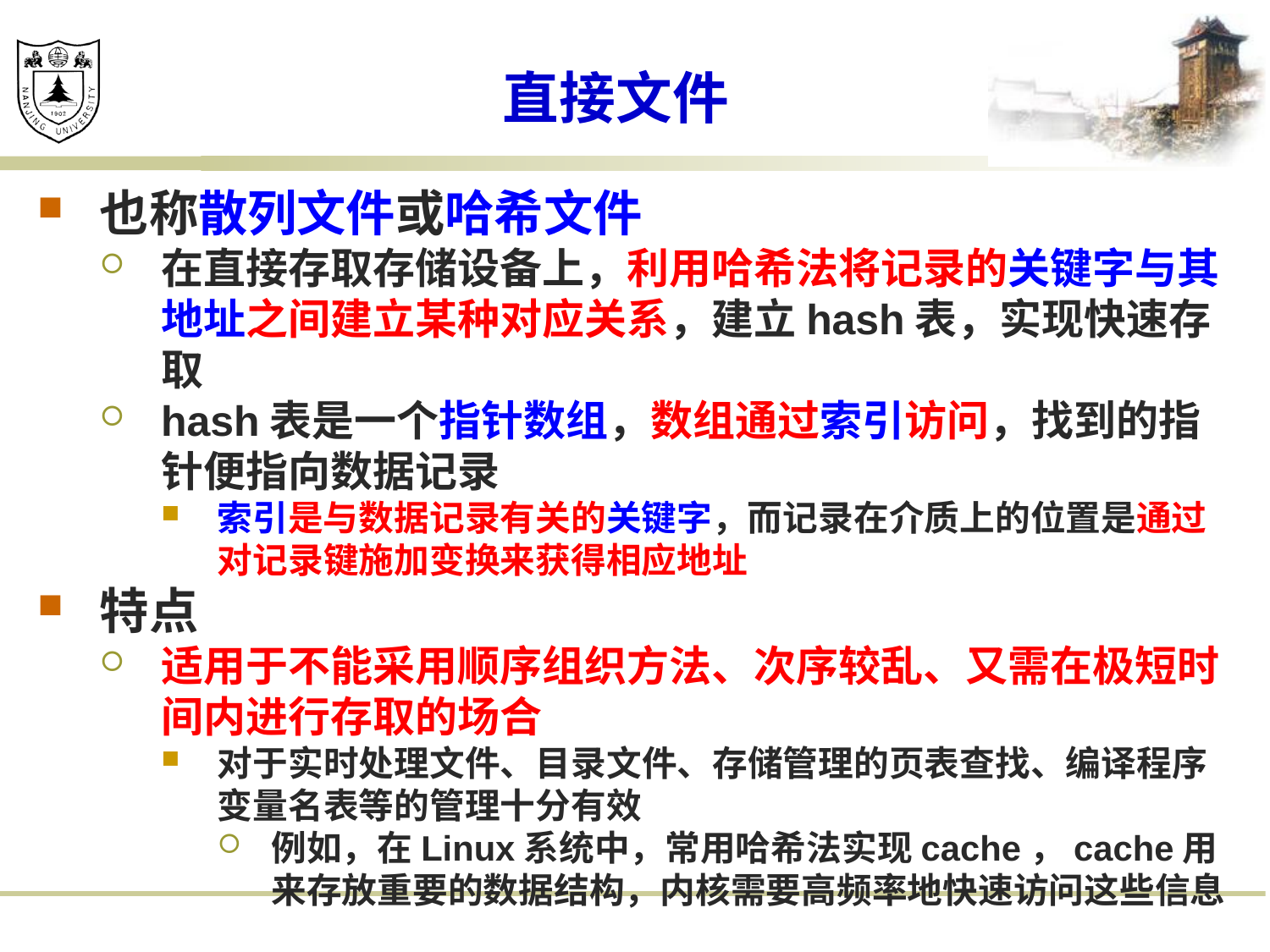

# 直接文件
也称散列文件或哈希文件
在直接存取存储设备上，利用哈希法将记录的关键字与其地址之间建立某种对应关系，建立hash表，实现快速存取
hash表是一个指针数组，数组通过索引访问，找到的指针便指向数据记录
索引是与数据记录有关的关键字，而记录在介质上的位置是通过对记录键施加变换来获得相应地址
特点
适用于不能采用顺序组织方法、次序较乱、又需在极短时间内进行存取的场合
对于实时处理文件、目录文件、存储管理的页表查找、编译程序变量名表等的管理十分有效
例如，在Linux系统中，常用哈希法实现cache，cache用来存放重要的数据结构，内核需要高频率地快速访问这些信息

52